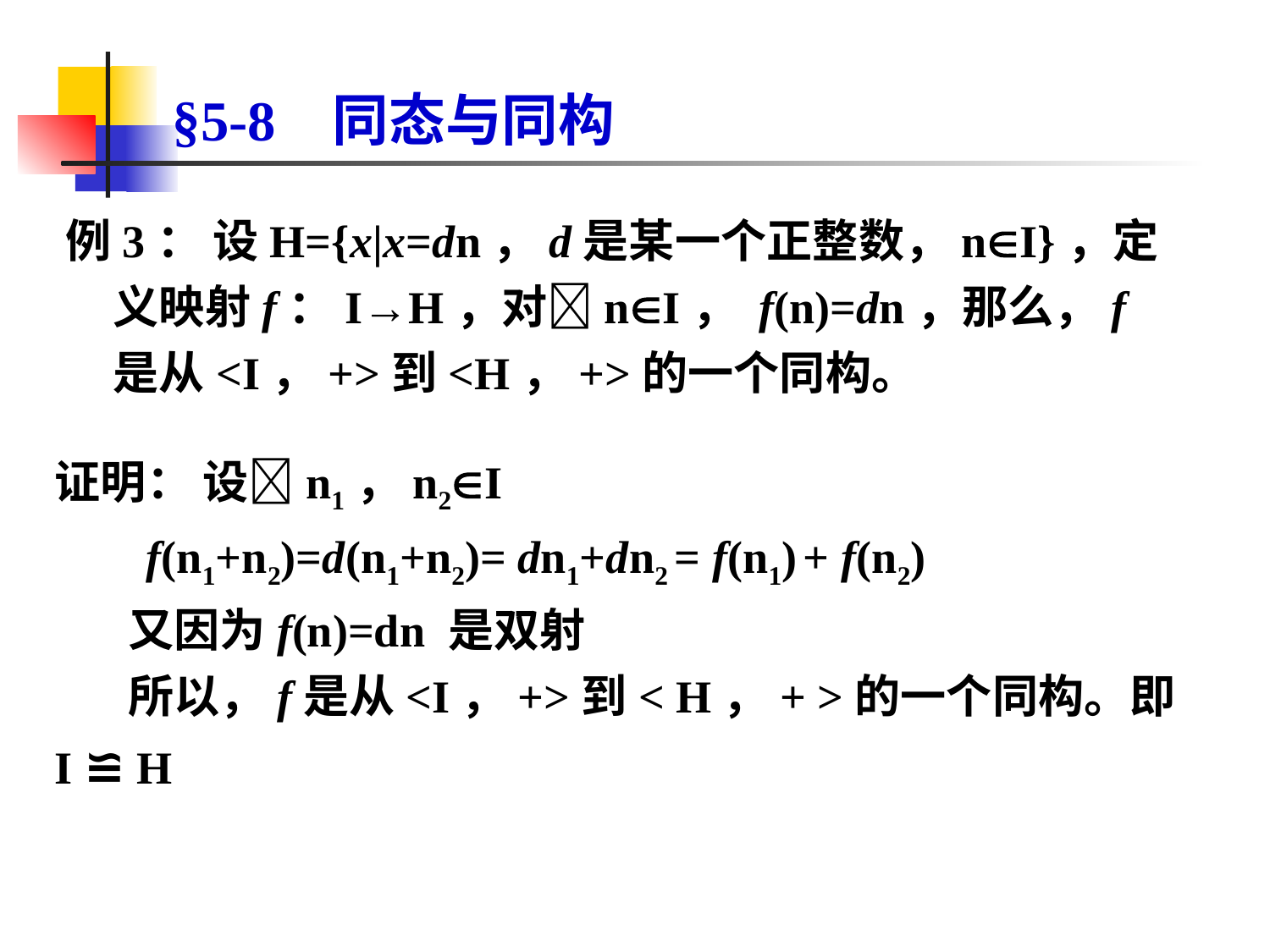

# §5-8   同态与同构
例3： 设H={x|x=dn，d是某一个正整数，n∈I}，定义映射f：I→H，对∀n∈I， f(n)=dn，那么，f是从<I，+>到<H，+>的一个同构。
证明： 设∀n1，n2∈I
        f(n1+n2)=d(n1+n2)= dn1+dn2 = f(n1) + f(n2)
      又因为f(n)=dn 是双射
      所以，f是从<I，+>到< H，+ >的一个同构。即I ≌ H
11